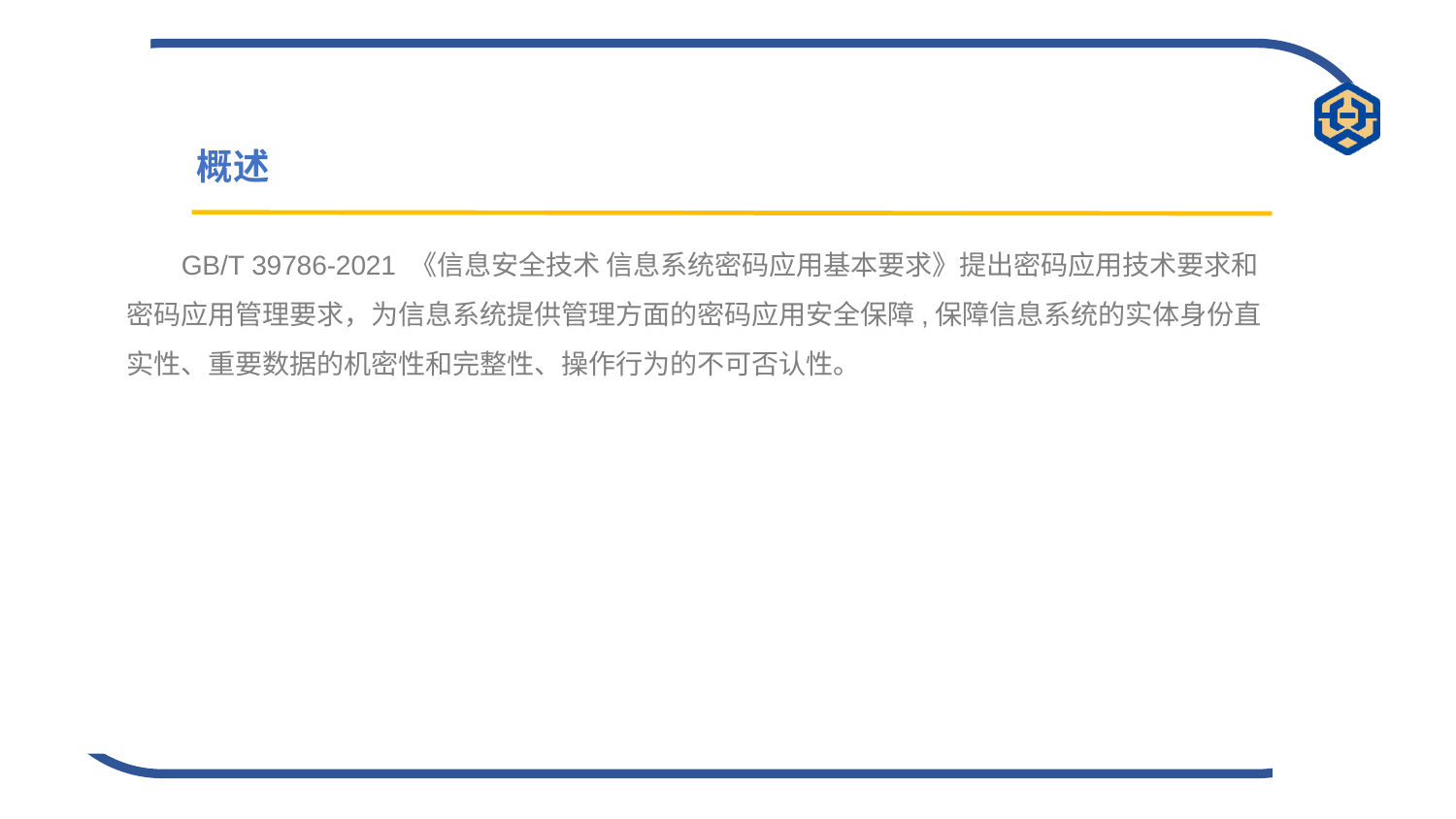

概述
GB/T 39786-2021 《信息安全技术 信息系统密码应用基本要求》提出密码应用技术要求和密码应用管理要求，为信息系统提供管理方面的密码应用安全保障,保障信息系统的实体身份直实性、重要数据的机密性和完整性、操作行为的不可否认性。